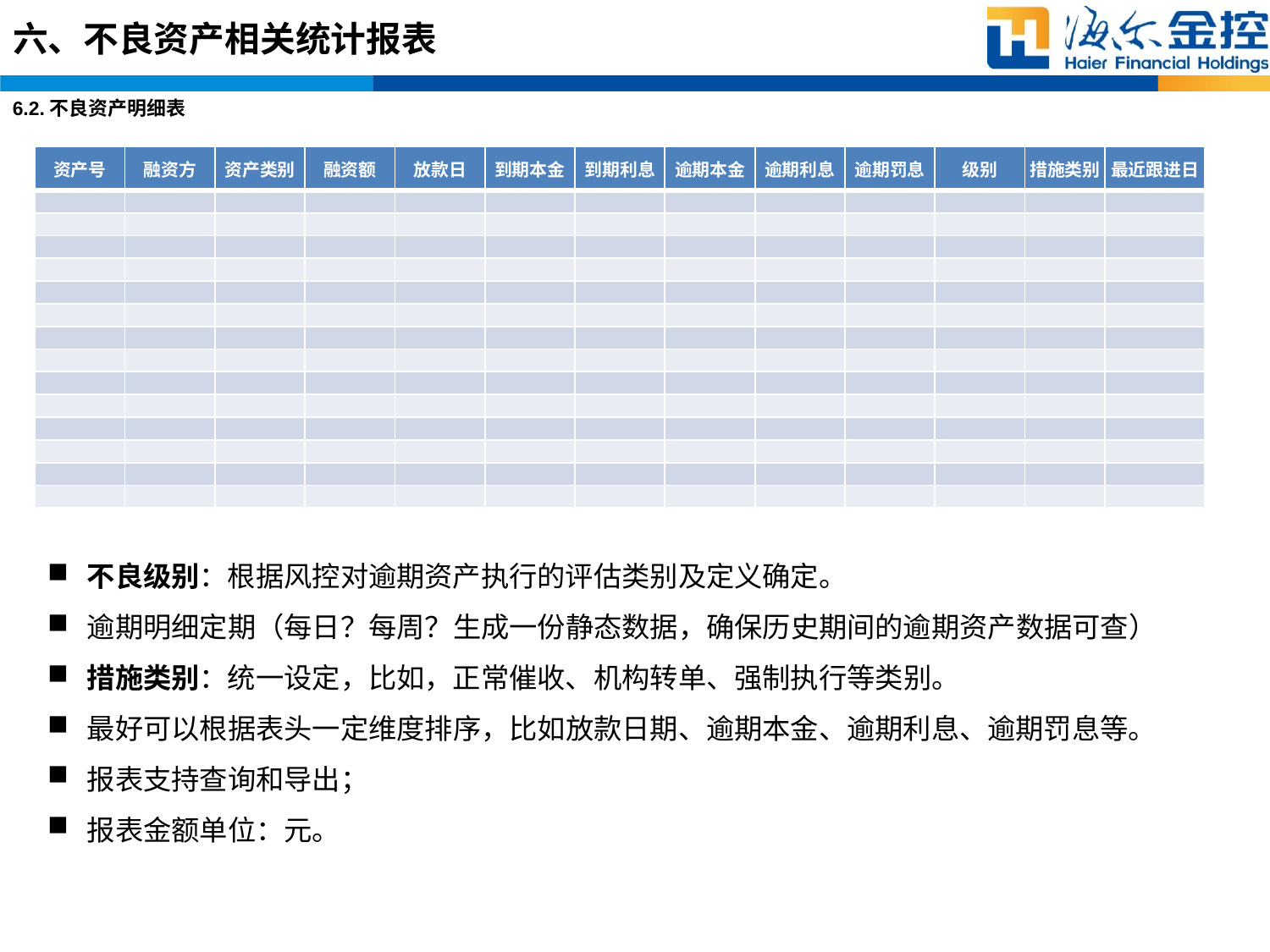

# 六、不良资产相关统计报表
6.2.不良资产明细表
| 资产号 | 融资方 | 资产类别 | 融资额 | 放款日 | 到期本金 | 到期利息 | 逾期本金 | 逾期利息 | 逾期罚息 | 级别 | 措施类别 | 最近跟进日 |
| --- | --- | --- | --- | --- | --- | --- | --- | --- | --- | --- | --- | --- |
|  |  |  |  |  |  |  |  |  |  |  |  |  |
|  |  |  |  |  |  |  |  |  |  |  |  |  |
|  |  |  |  |  |  |  |  |  |  |  |  |  |
|  |  |  |  |  |  |  |  |  |  |  |  |  |
|  |  |  |  |  |  |  |  |  |  |  |  |  |
|  |  |  |  |  |  |  |  |  |  |  |  |  |
|  |  |  |  |  |  |  |  |  |  |  |  |  |
|  |  |  |  |  |  |  |  |  |  |  |  |  |
|  |  |  |  |  |  |  |  |  |  |  |  |  |
|  |  |  |  |  |  |  |  |  |  |  |  |  |
|  |  |  |  |  |  |  |  |  |  |  |  |  |
|  |  |  |  |  |  |  |  |  |  |  |  |  |
|  |  |  |  |  |  |  |  |  |  |  |  |  |
|  |  |  |  |  |  |  |  |  |  |  |  |  |
不良级别：根据风控对逾期资产执行的评估类别及定义确定。
逾期明细定期（每日？每周？生成一份静态数据，确保历史期间的逾期资产数据可查）
措施类别：统一设定，比如，正常催收、机构转单、强制执行等类别。
最好可以根据表头一定维度排序，比如放款日期、逾期本金、逾期利息、逾期罚息等。
报表支持查询和导出；
报表金额单位：元。